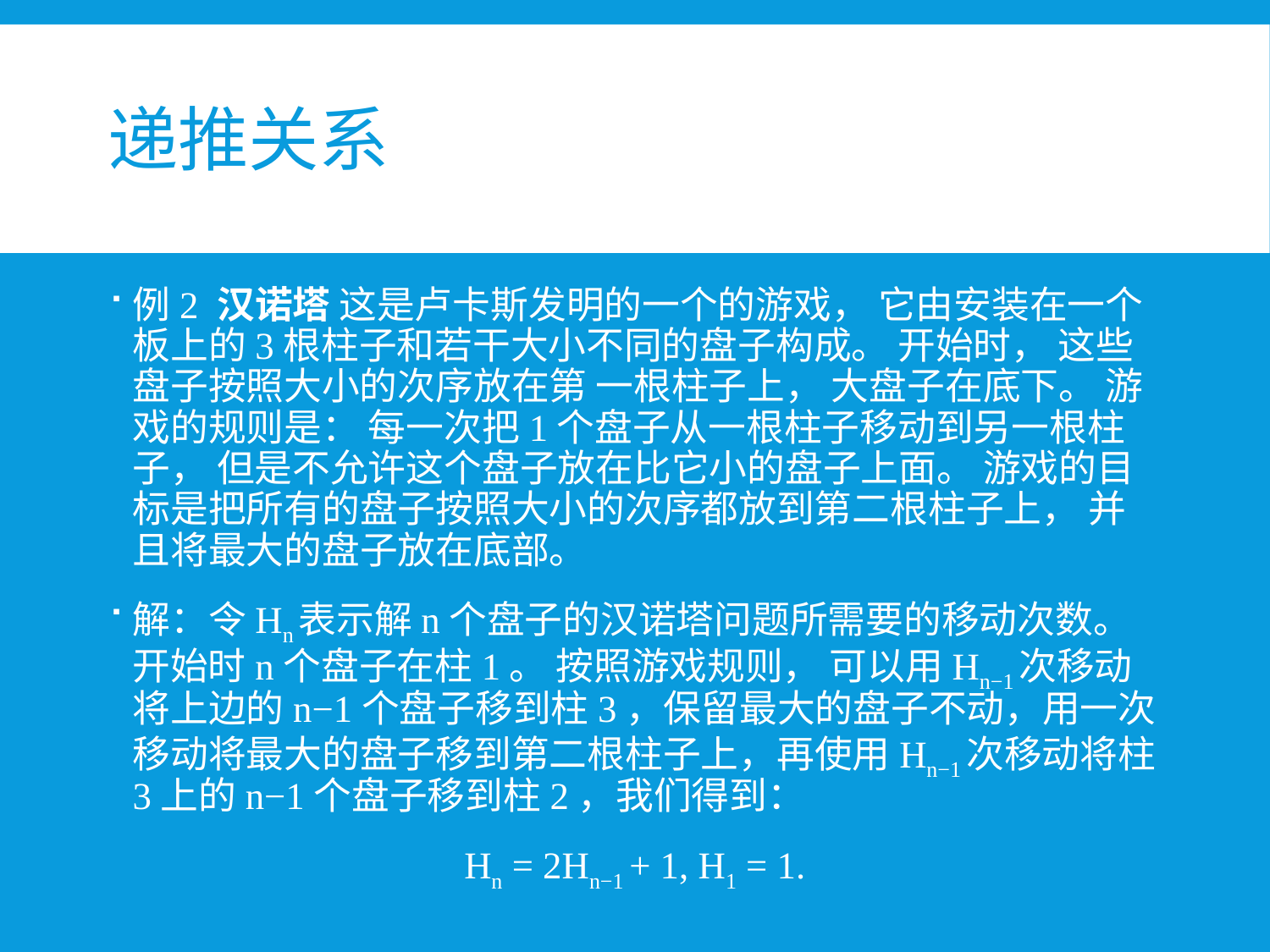

# 递推关系
例2 汉诺塔 这是卢卡斯发明的一个的游戏， 它由安装在一个板上的3根柱子和若干大小不同的盘子构成。 开始时， 这些盘子按照大小的次序放在第 一根柱子上， 大盘子在底下。 游戏的规则是： 每一次把1个盘子从一根柱子移动到另一根柱子， 但是不允许这个盘子放在比它小的盘子上面。 游戏的目标是把所有的盘子按照大小的次序都放到第二根柱子上， 并且将最大的盘子放在底部。
解：令Hn表示解n个盘子的汉诺塔问题所需要的移动次数。开始时n个盘子在柱1。 按照游戏规则， 可以用Hn−1次移动将上边的n−1个盘子移到柱3，保留最大的盘子不动，用一次移动将最大的盘子移到第二根柱子上，再使用Hn−1次移动将柱3上的n−1个盘子移到柱2，我们得到：
Hn = 2Hn−1 + 1, H1 = 1.